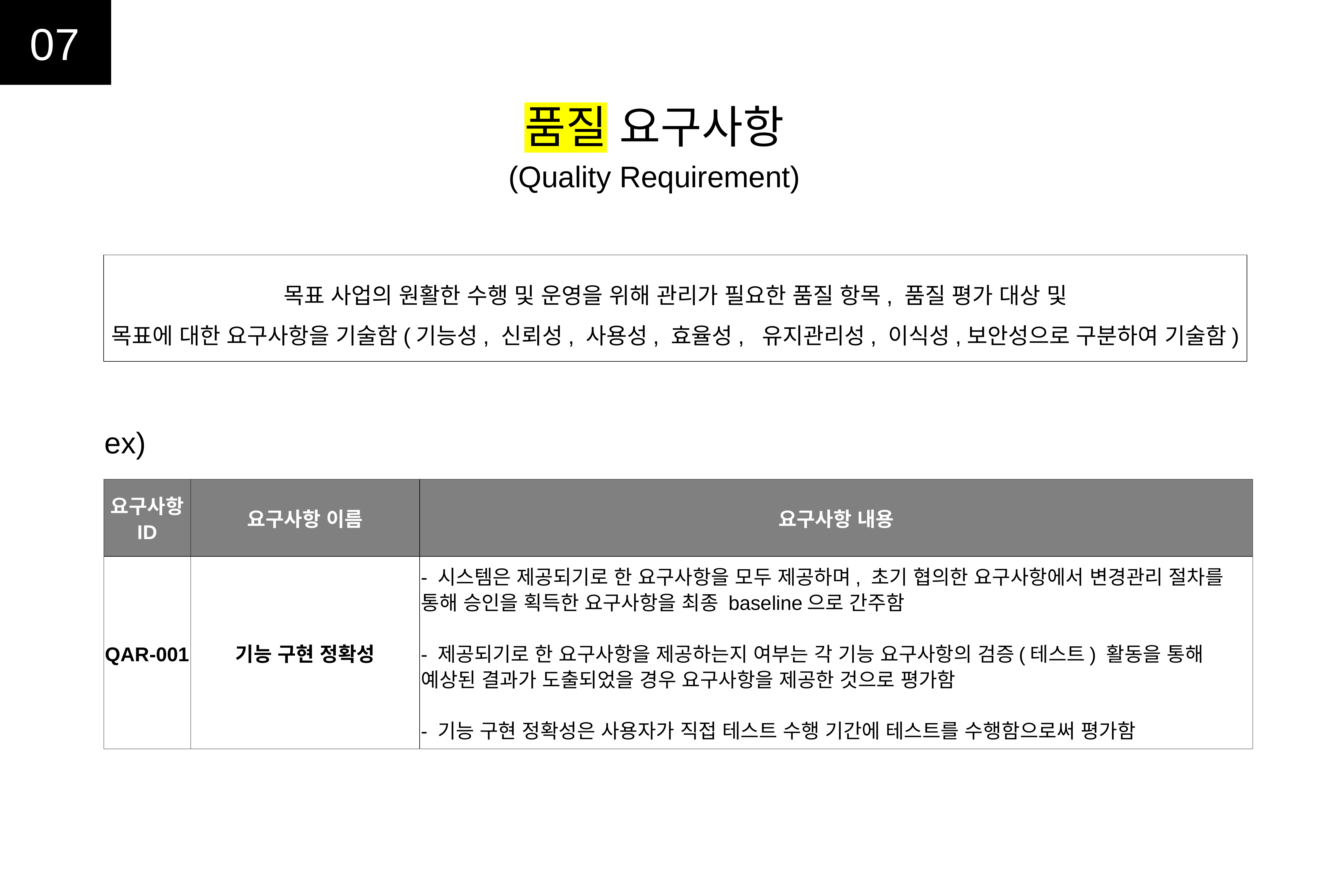

07
품질 요구사항
(Quality Requirement)
목표 사업의 원활한 수행 및 운영을 위해 관리가 필요한 품질 항목, 품질 평가 대상 및
목표에 대한 요구사항을 기술함(기능성, 신뢰성, 사용성, 효율성,  유지관리성, 이식성,보안성으로 구분하여 기술함)
ex)
| 요구사항 ID | 요구사항 이름 | 요구사항 내용 |
| --- | --- | --- |
| QAR-001 | 기능 구현 정확성 | - 시스템은 제공되기로 한 요구사항을 모두 제공하며, 초기 협의한 요구사항에서 변경관리 절차를 통해 승인을 획득한 요구사항을 최종 baseline으로 간주함 - 제공되기로 한 요구사항을 제공하는지 여부는 각 기능 요구사항의 검증(테스트) 활동을 통해 예상된 결과가 도출되었을 경우 요구사항을 제공한 것으로 평가함 - 기능 구현 정확성은 사용자가 직접 테스트 수행 기간에 테스트를 수행함으로써 평가함 |